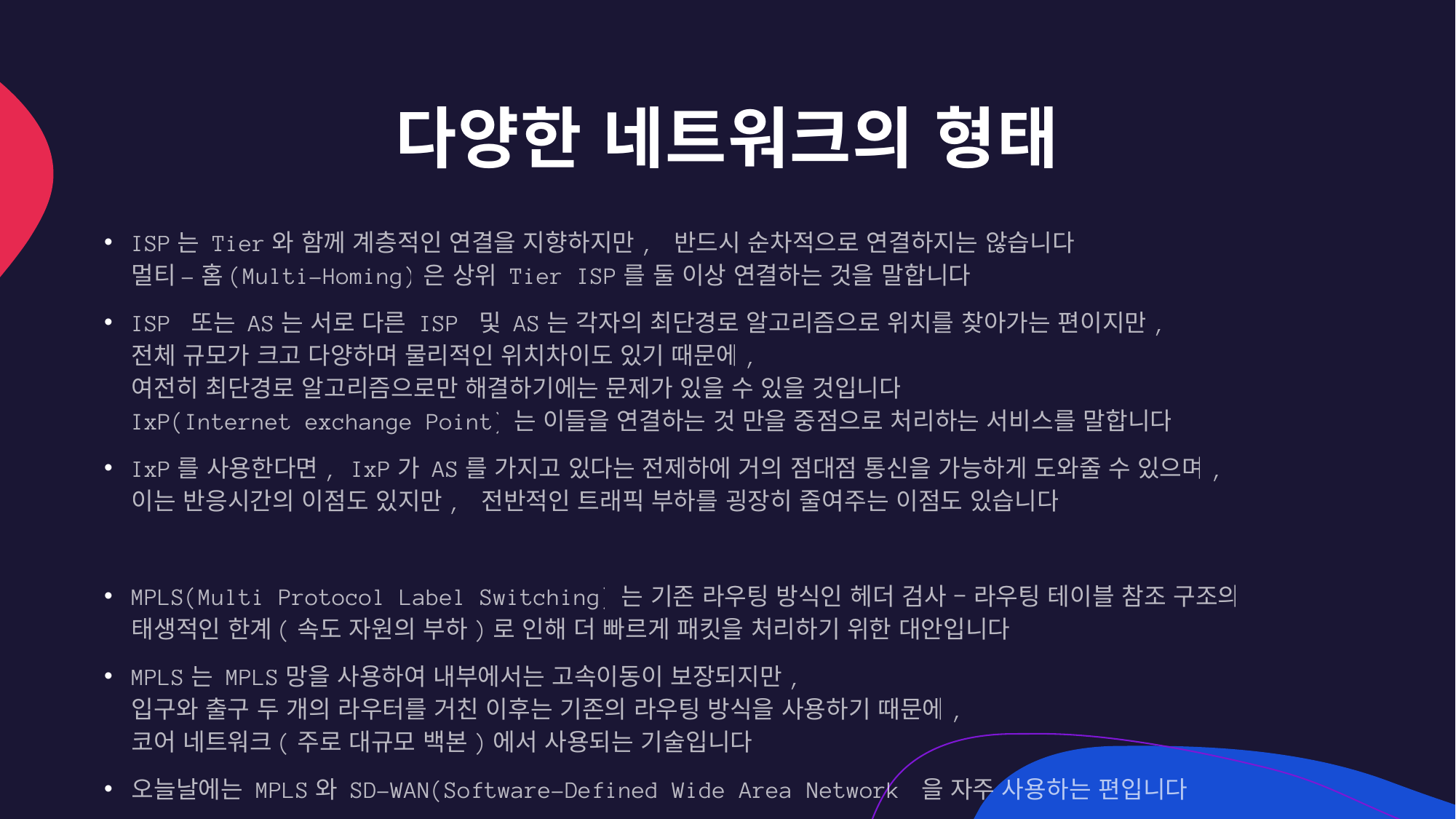

# 다양한 네트워크의 형태
ISP는 Tier와 함께 계층적인 연결을 지향하지만, 반드시 순차적으로 연결하지는 않습니다
멀티-홈(Multi-Homing)은 상위 Tier ISP를 둘 이상 연결하는 것을 말합니다
ISP 또는 AS는 서로 다른 ISP 및 AS는 각자의 최단경로 알고리즘으로 위치를 찾아가는 편이지만,
전체 규모가 크고 다양하며 물리적인 위치차이도 있기 때문에,
여전히 최단경로 알고리즘으로만 해결하기에는 문제가 있을 수 있을 것입니다
IxP(Internet exchange Point)는 이들을 연결하는 것 만을 중점으로 처리하는 서비스를 말합니다
IxP를 사용한다면, IxP가 AS를 가지고 있다는 전제하에 거의 점대점 통신을 가능하게 도와줄 수 있으며,
이는 반응시간의 이점도 있지만, 전반적인 트래픽 부하를 굉장히 줄여주는 이점도 있습니다

MPLS(Multi Protocol Label Switching)는 기존 라우팅 방식인 헤더 검사 – 라우팅 테이블 참조 구조의
태생적인 한계(속도 자원의 부하)로 인해 더 빠르게 패킷을 처리하기 위한 대안입니다
MPLS는 MPLS망을 사용하여 내부에서는 고속이동이 보장되지만,
입구와 출구 두 개의 라우터를 거친 이후는 기존의 라우팅 방식을 사용하기 때문에,
코어 네트워크(주로 대규모 백본)에서 사용되는 기술입니다
오늘날에는 MPLS와 SD-WAN(Software-Defined Wide Area Network)을 자주 사용하는 편입니다